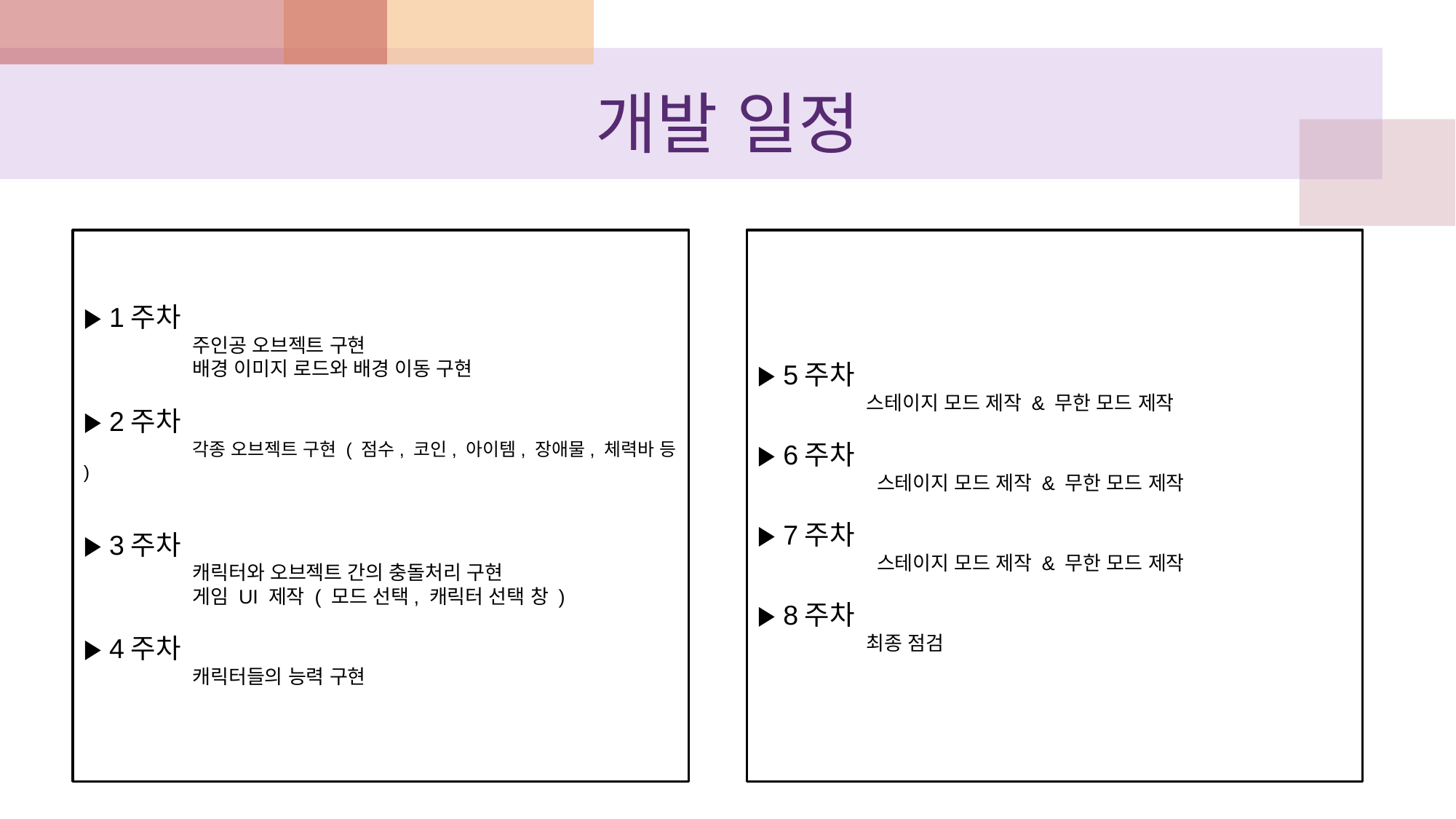

# 개발 일정
▶ 5주차
	스테이지 모드 제작 & 무한 모드 제작

▶ 6주차
	 스테이지 모드 제작 & 무한 모드 제작

▶ 7주차
	 스테이지 모드 제작 & 무한 모드 제작

▶ 8주차
	최종 점검
▶ 1주차
	주인공 오브젝트 구현
	배경 이미지 로드와 배경 이동 구현

▶ 2주차
	각종 오브젝트 구현 ( 점수, 코인, 아이템, 장애물, 체력바 등 )

▶ 3주차
	캐릭터와 오브젝트 간의 충돌처리 구현
	게임 UI 제작 ( 모드 선택, 캐릭터 선택 창 )

▶ 4주차
	캐릭터들의 능력 구현